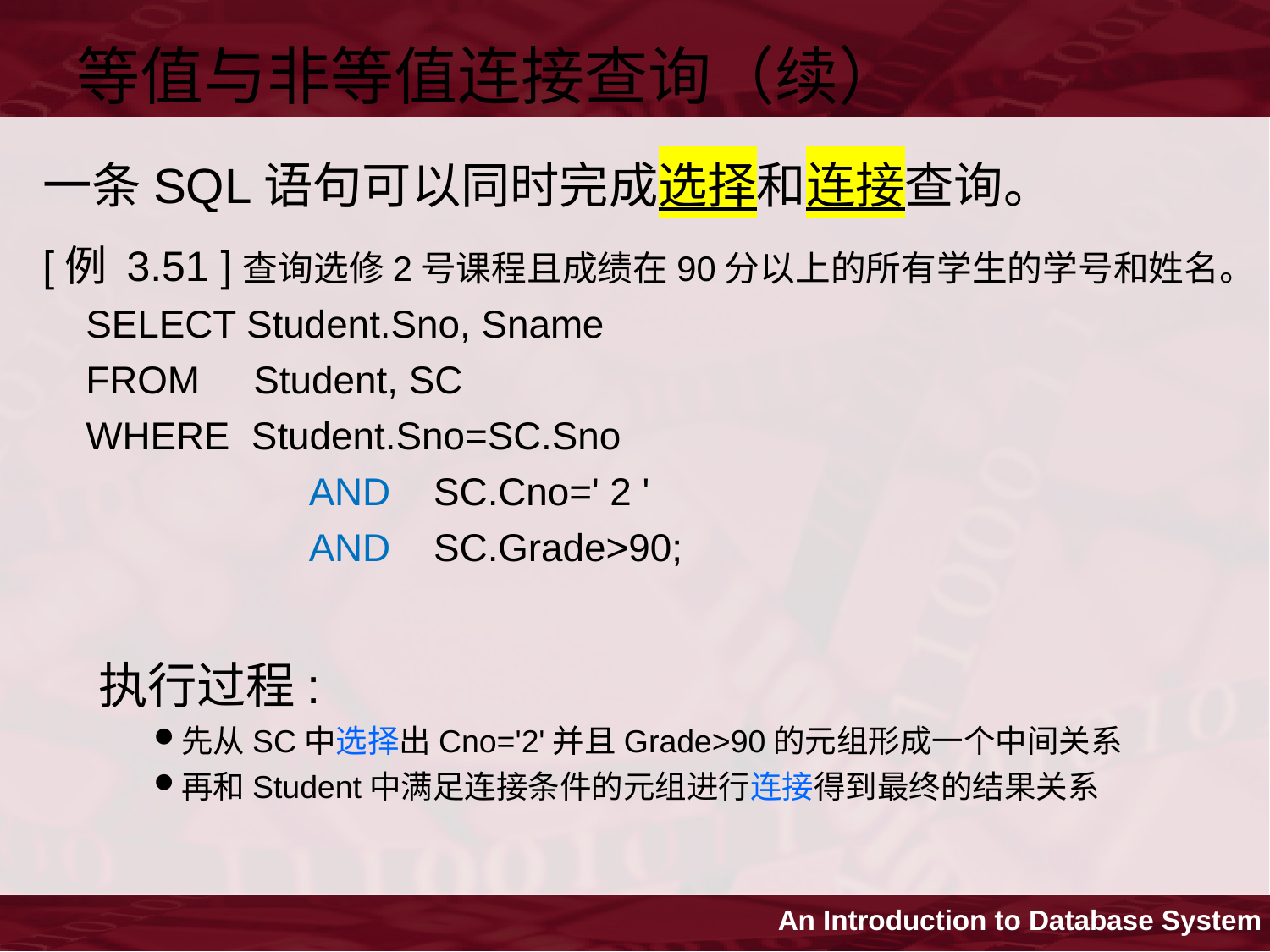

等值与非等值连接查询（续）
一条SQL语句可以同时完成选择和连接查询。
[例 3.51 ]查询选修2号课程且成绩在90分以上的所有学生的学号和姓名。
    SELECT Student.Sno, Sname
    FROM     Student, SC
    WHERE  Student.Sno=SC.Sno
                   	AND    SC.Cno=' 2 '
 			AND    SC.Grade>90;

执行过程:
先从SC中选择出Cno='2'并且Grade>90的元组形成一个中间关系
再和Student中满足连接条件的元组进行连接得到最终的结果关系